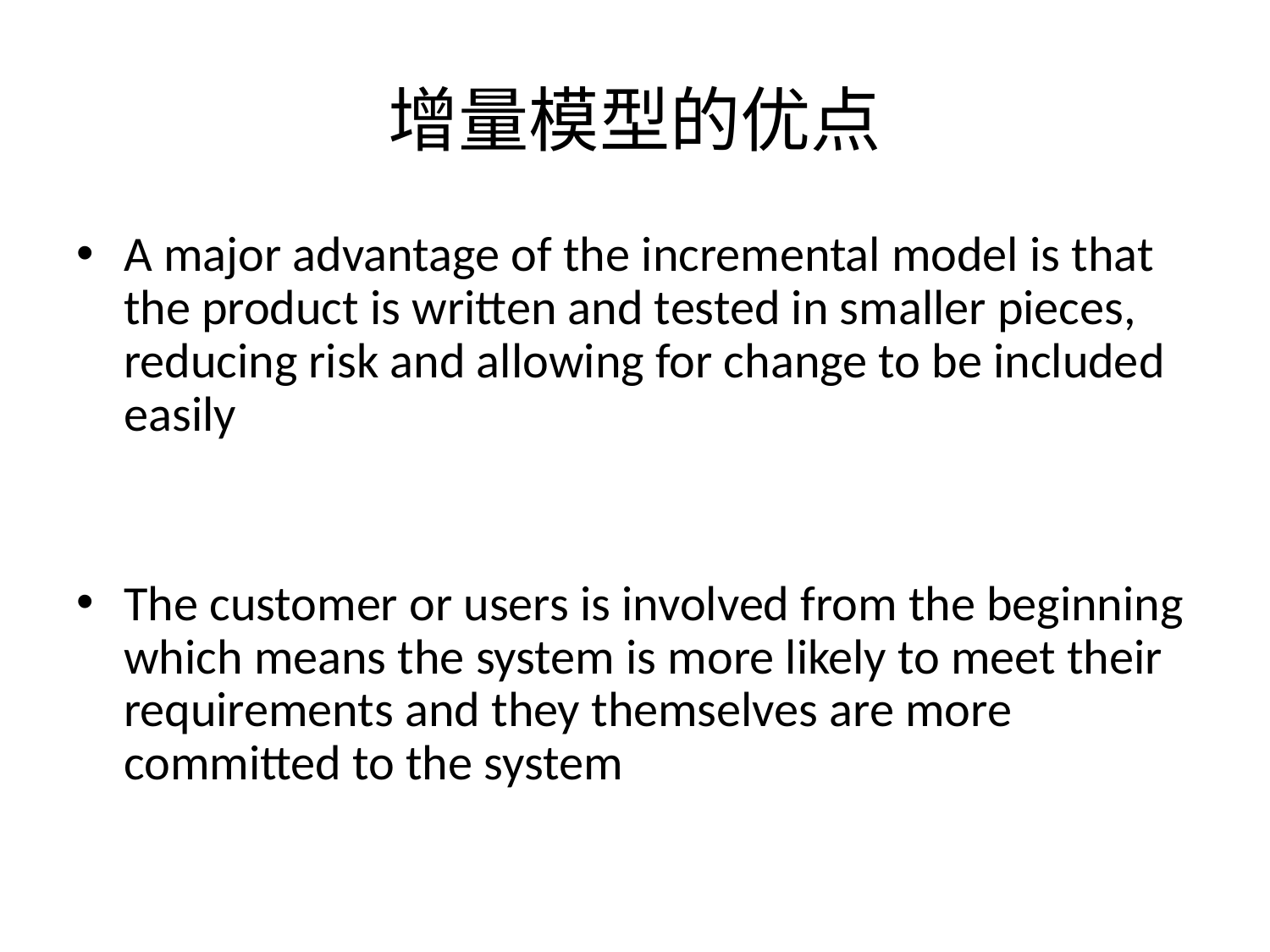

# 增量模型的优点
A major advantage of the incremental model is that the product is written and tested in smaller pieces, reducing risk and allowing for change to be included easily

The customer or users is involved from the beginning which means the system is more likely to meet their requirements and they themselves are more committed to the system